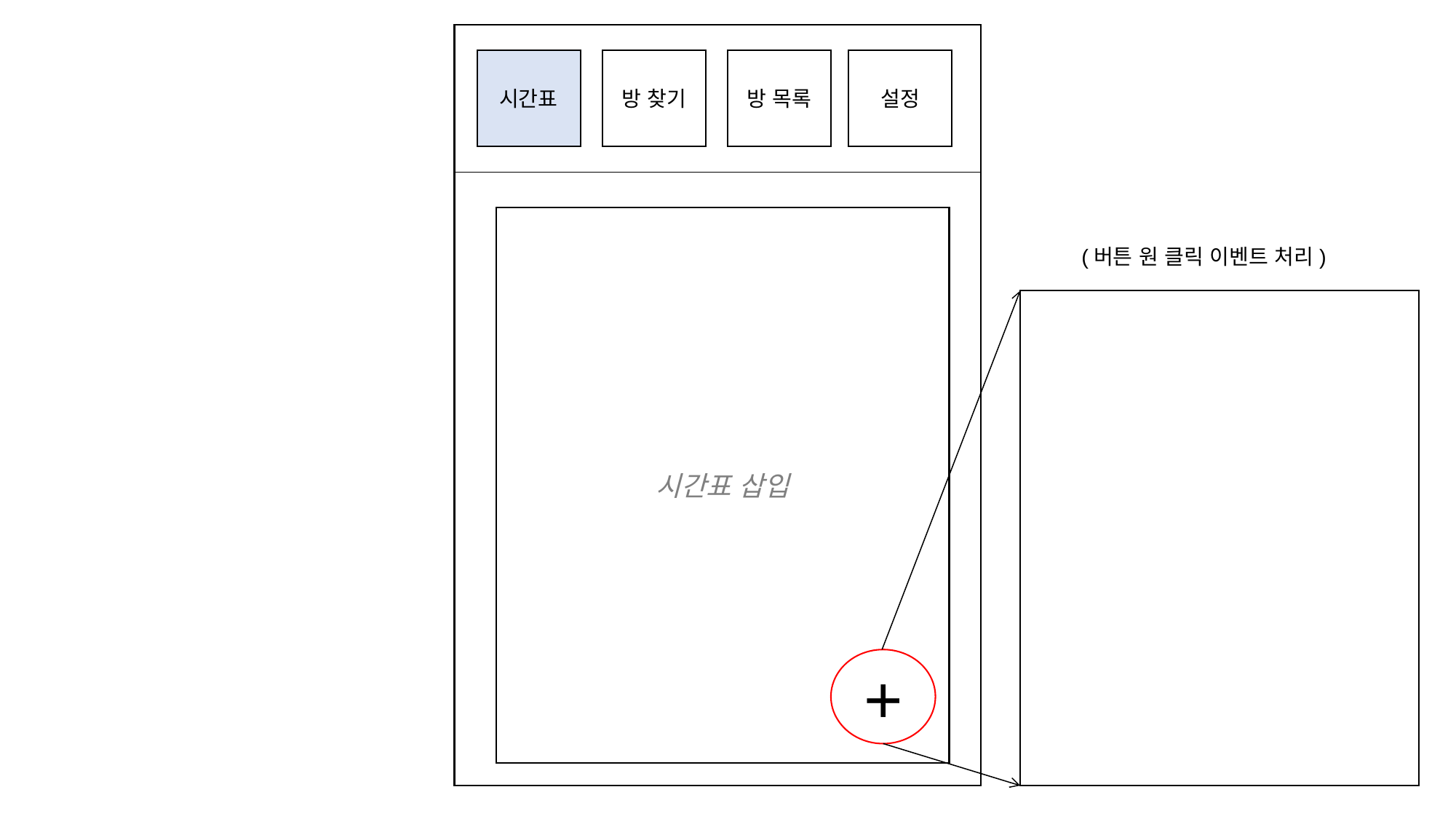

시간표
방 찾기
방 목록
설정
시간표 삽입
(버튼 원 클릭 이벤트 처리)

+